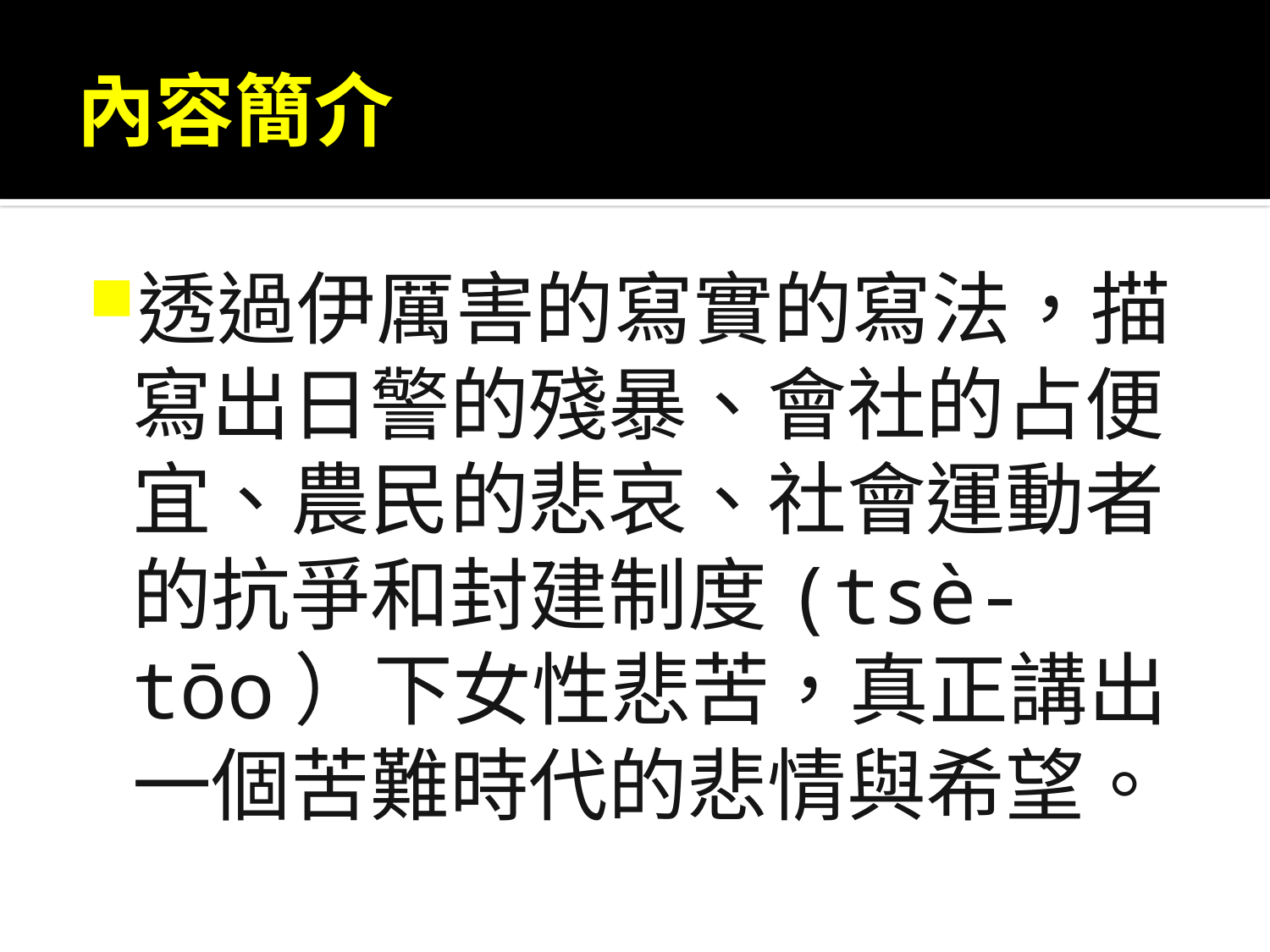

# 內容簡介
透過伊厲害的寫實的寫法，描寫出日警的殘暴、會社的占便宜、農民的悲哀、社會運動者的抗爭和封建制度(tsè-tōo）下女性悲苦，真正講出一個苦難時代的悲情與希望。